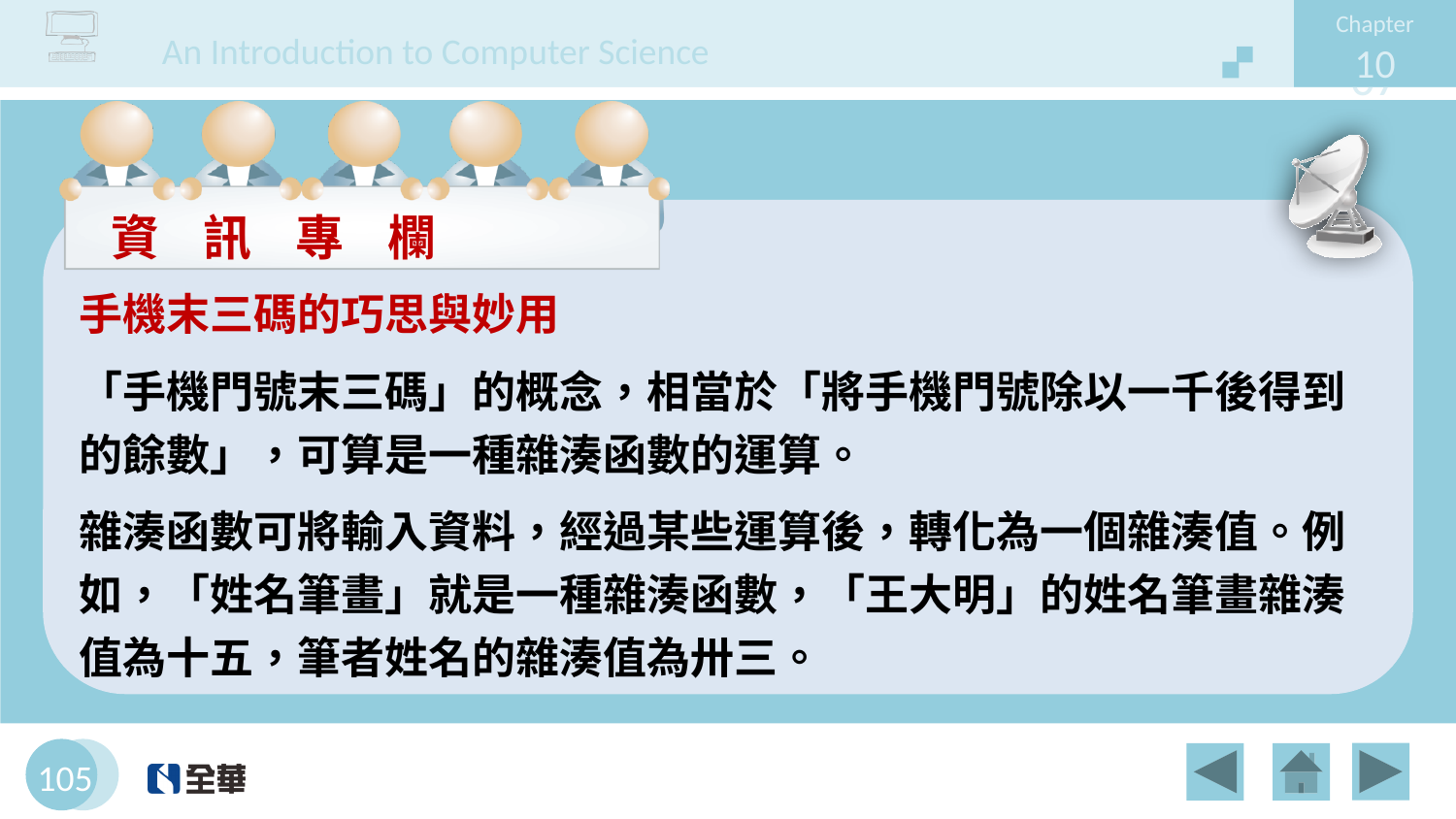

手機末三碼的巧思與妙用
「手機門號末三碼」的概念，相當於「將手機門號除以一千後得到的餘數」，可算是一種雜湊函數的運算。
雜湊函數可將輸入資料，經過某些運算後，轉化為一個雜湊值。例如，「姓名筆畫」就是一種雜湊函數，「王大明」的姓名筆畫雜湊值為十五，筆者姓名的雜湊值為卅三。